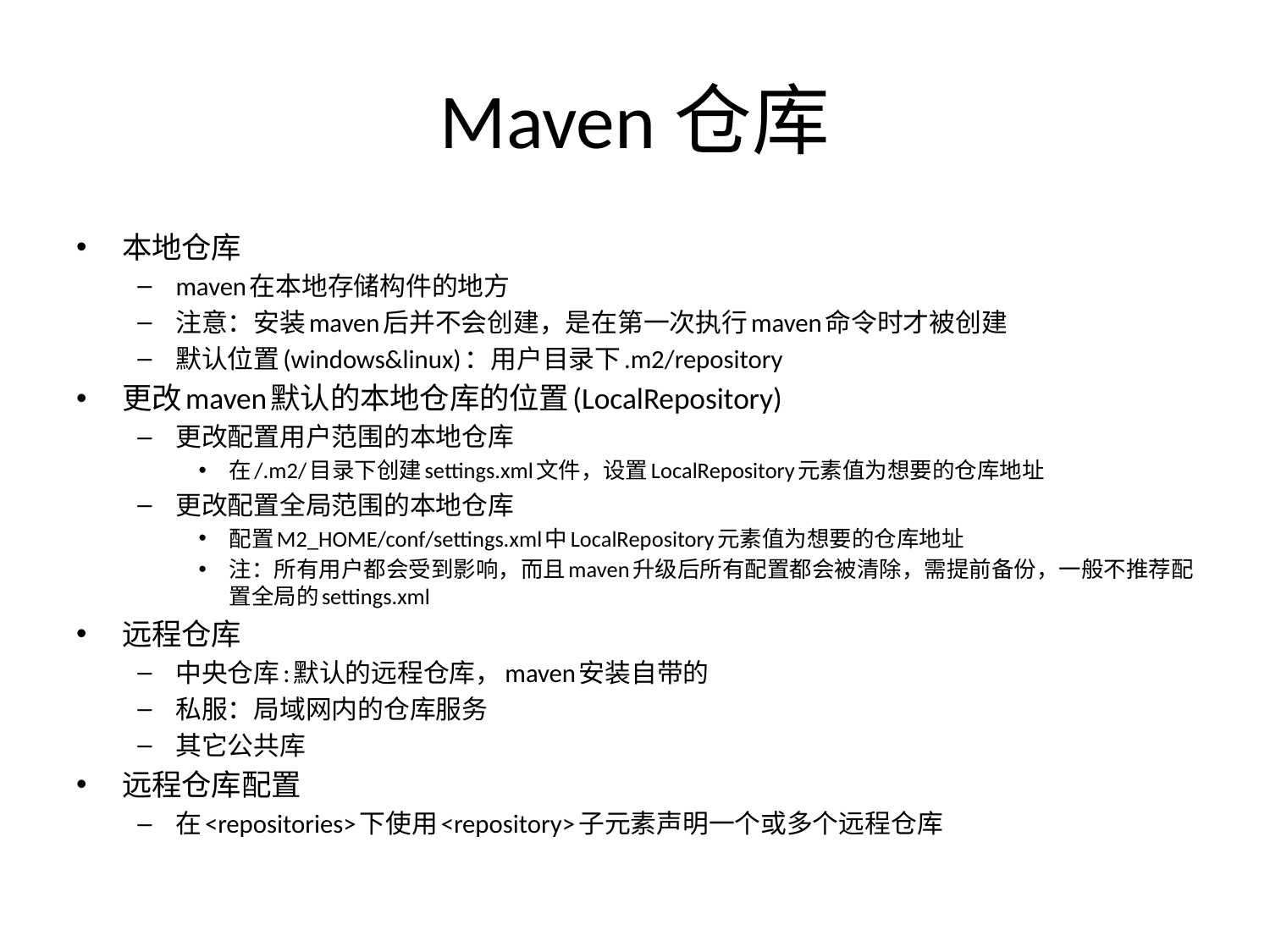

# Maven仓库
本地仓库
maven在本地存储构件的地方
注意：安装maven后并不会创建，是在第一次执行maven命令时才被创建
默认位置(windows&linux)：用户目录下.m2/repository
更改maven默认的本地仓库的位置(LocalRepository)
更改配置用户范围的本地仓库
在/.m2/目录下创建settings.xml文件，设置LocalRepository元素值为想要的仓库地址
更改配置全局范围的本地仓库
配置M2_HOME/conf/settings.xml中LocalRepository元素值为想要的仓库地址
注：所有用户都会受到影响，而且maven升级后所有配置都会被清除，需提前备份，一般不推荐配置全局的settings.xml
远程仓库
中央仓库:默认的远程仓库，maven安装自带的
私服：局域网内的仓库服务
其它公共库
远程仓库配置
在<repositories>下使用<repository>子元素声明一个或多个远程仓库